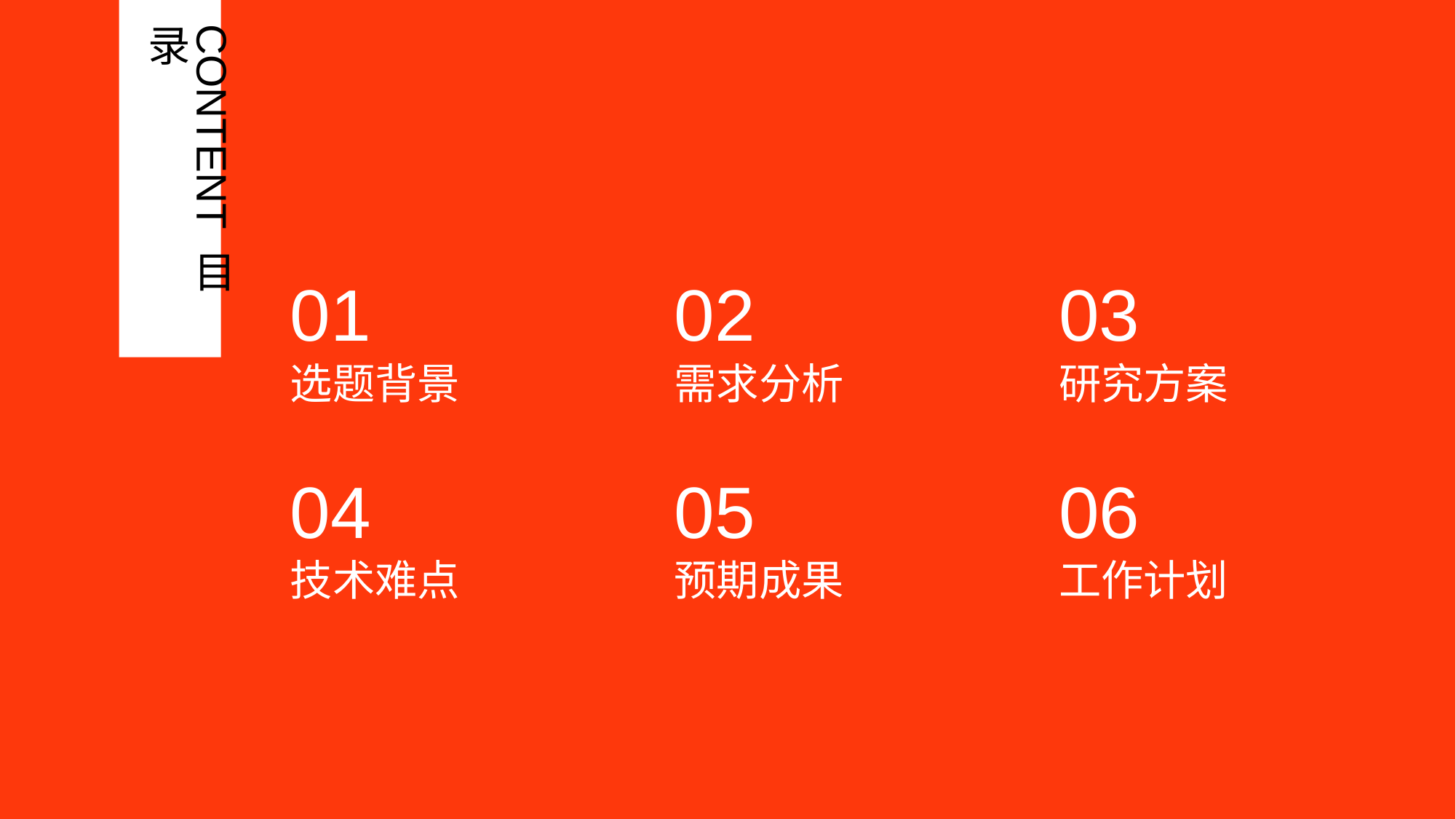

CONTENT 目录
01
02
03
选题背景
需求分析
研究方案
04
05
06
技术难点

预期成果

工作计划